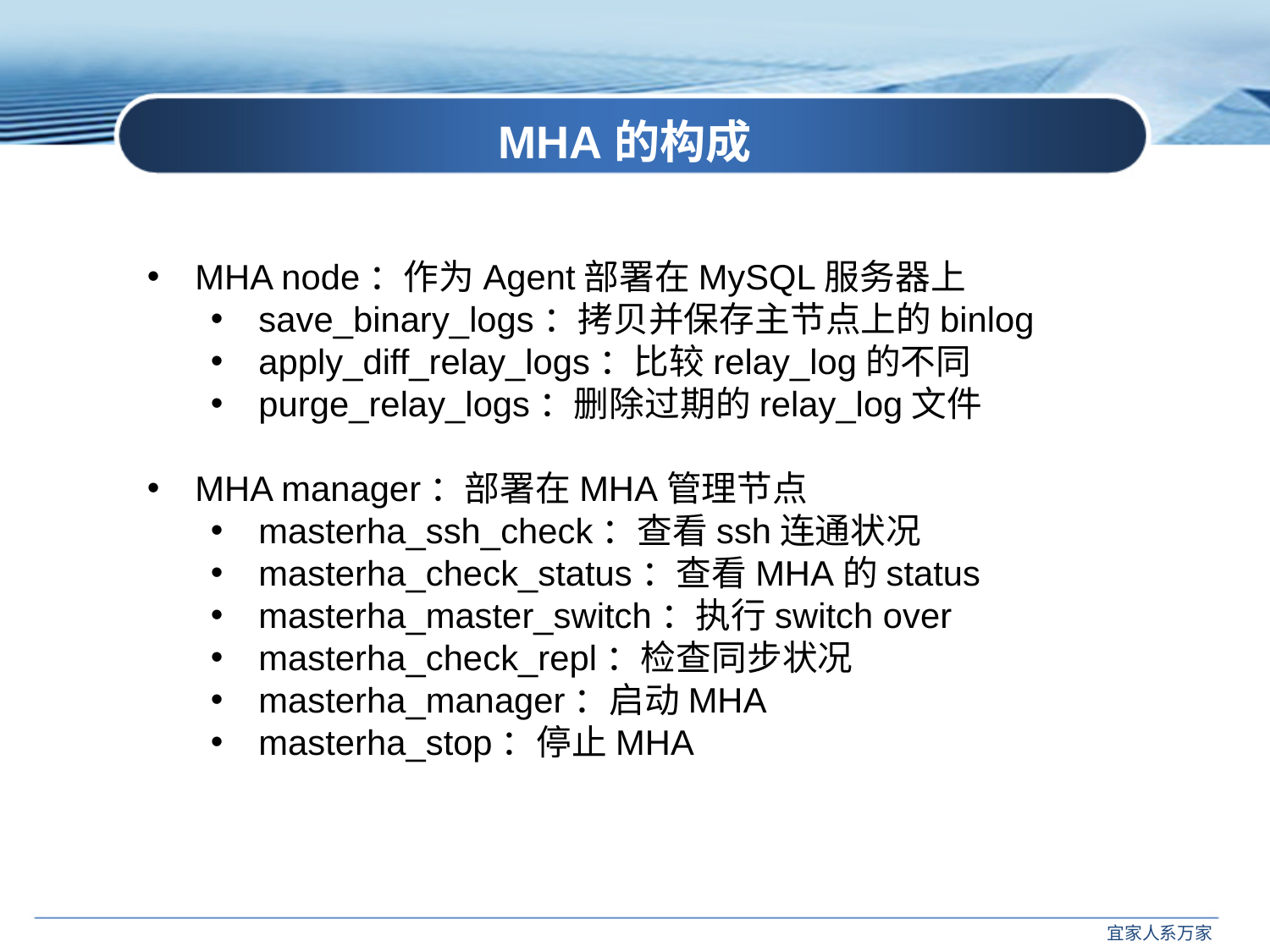

MHA的构成

MHA node：作为Agent部署在MySQL服务器上
save_binary_logs：拷贝并保存主节点上的binlog
apply_diff_relay_logs：比较relay_log的不同
purge_relay_logs：删除过期的relay_log文件

MHA manager：部署在MHA管理节点
masterha_ssh_check：查看ssh连通状况
masterha_check_status：查看MHA的status
masterha_master_switch：执行switch over
masterha_check_repl：检查同步状况
masterha_manager：启动MHA
masterha_stop：停止MHA

宜家人系万家